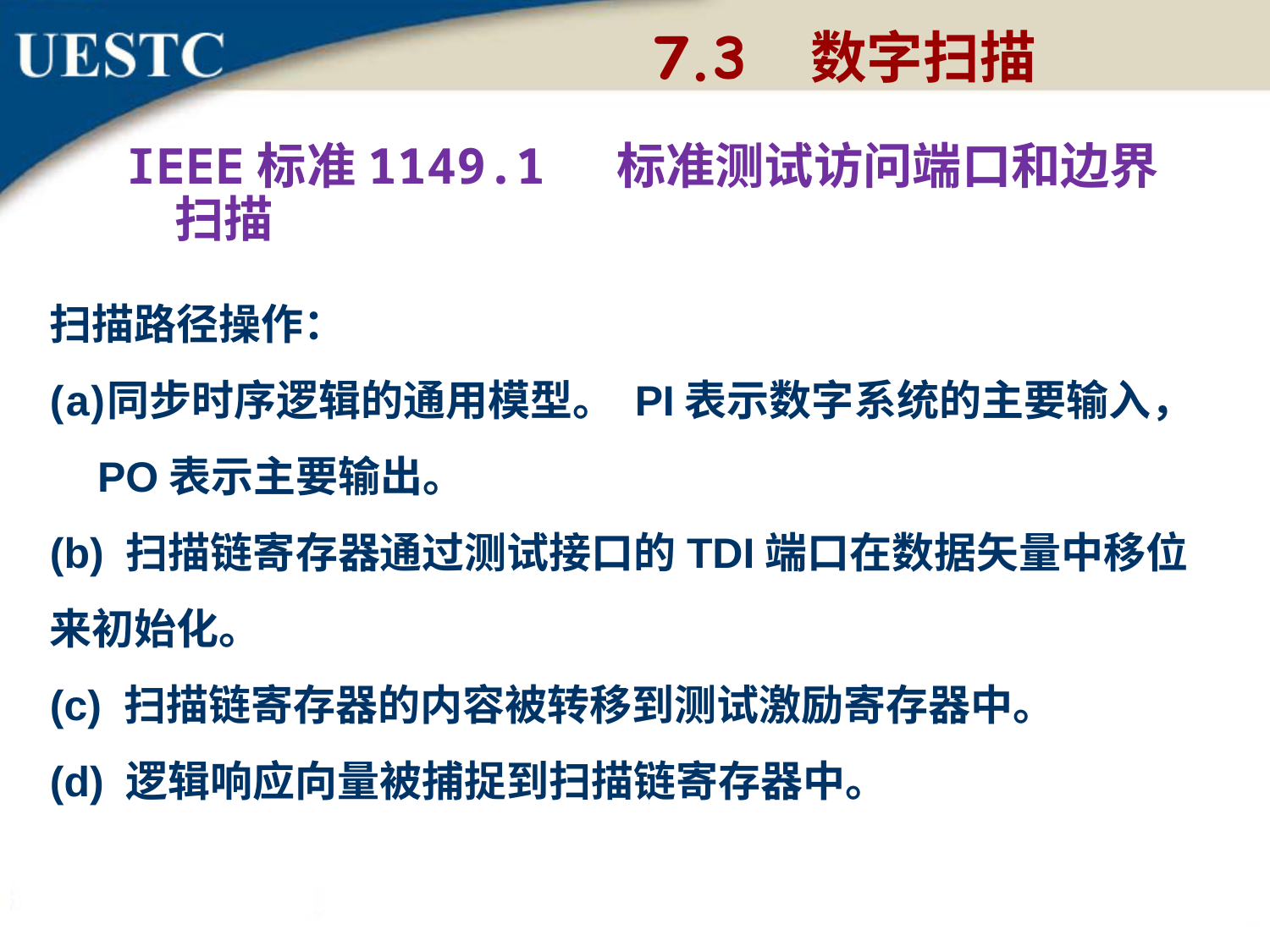

7.3  数字扫描
IEEE标准1149.1  标准测试访问端口和边界扫描
扫描路径操作：
同步时序逻辑的通用模型。 PI表示数字系统的主要输入，PO表示主要输出。
(b) 扫描链寄存器通过测试接口的TDI端口在数据矢量中移位来初始化。
(c) 扫描链寄存器的内容被转移到测试激励寄存器中。
(d) 逻辑响应向量被捕捉到扫描链寄存器中。